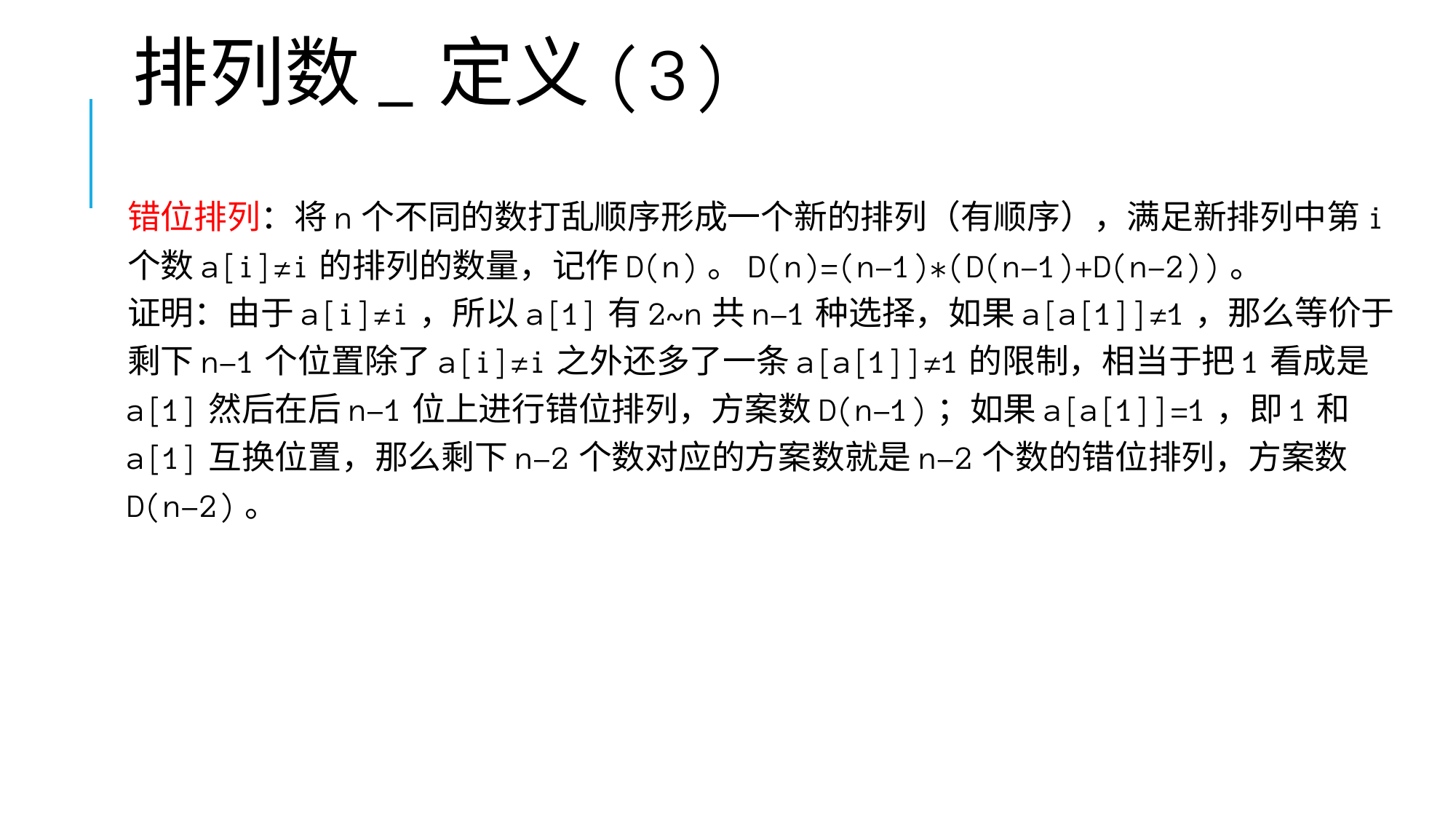

# 排列数_定义(3)
错位排列：将n个不同的数打乱顺序形成一个新的排列（有顺序），满足新排列中第i个数a[i]≠i的排列的数量，记作D(n)。D(n)=(n-1)*(D(n-1)+D(n-2))。
证明：由于a[i]≠i，所以a[1]有2~n共n-1种选择，如果a[a[1]]≠1，那么等价于剩下n-1个位置除了a[i]≠i之外还多了一条a[a[1]]≠1的限制，相当于把1看成是a[1]然后在后n-1位上进行错位排列，方案数D(n-1)；如果a[a[1]]=1，即1和a[1]互换位置，那么剩下n-2个数对应的方案数就是n-2个数的错位排列，方案数D(n-2)。